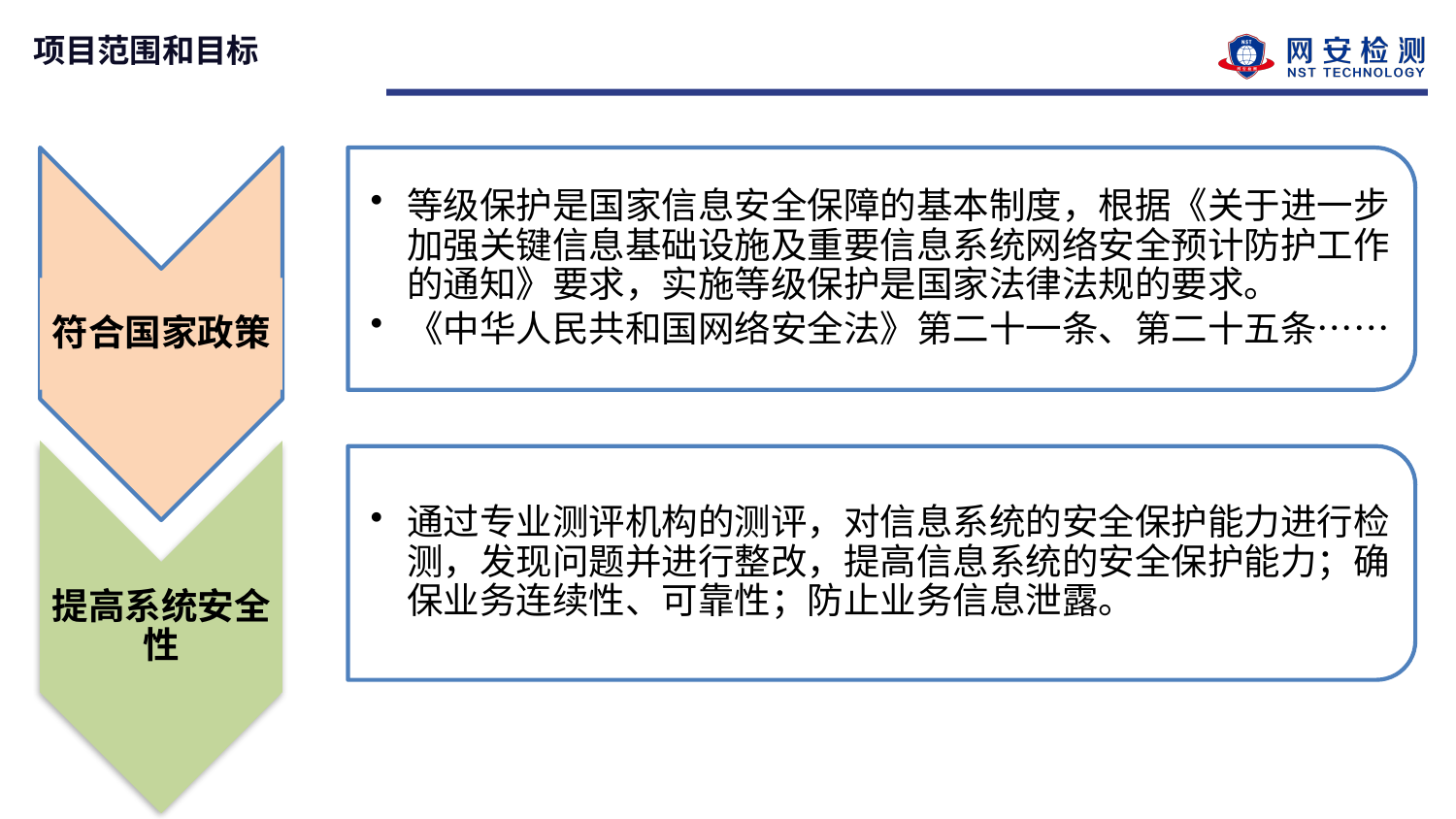

项目范围和目标

符合国家政策

等级保护是国家信息安全保障的基本制度，根据《关于进一步加强关键信息基础设施及重要信息系统网络安全预计防护工作的通知》要求，实施等级保护是国家法律法规的要求。
《中华人民共和国网络安全法》第二十一条、第二十五条……

提高系统安全性

通过专业测评机构的测评，对信息系统的安全保护能力进行检测，发现问题并进行整改，提高信息系统的安全保护能力；确保业务连续性、可靠性；防止业务信息泄露。